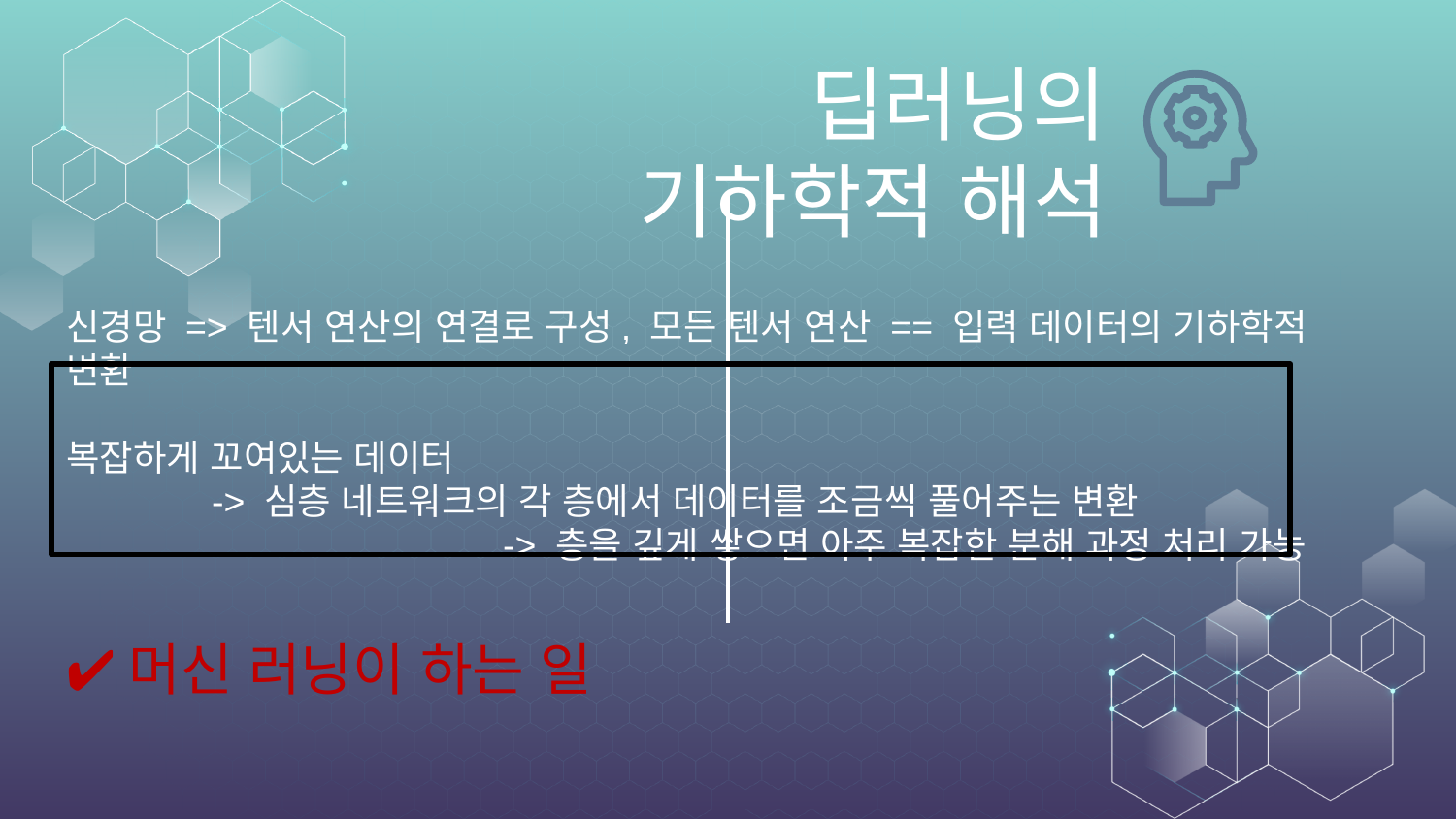

# 딥러닝의 기하학적 해석
신경망 => 텐서 연산의 연결로 구성, 모든 텐서 연산 == 입력 데이터의 기하학적 변환

복잡하게 꼬여있는 데이터
	-> 심층 네트워크의 각 층에서 데이터를 조금씩 풀어주는 변환
			-> 층을 깊게 쌓으면 아주 복잡한 분해 과정 처리 가능

✔머신 러닝이 하는 일